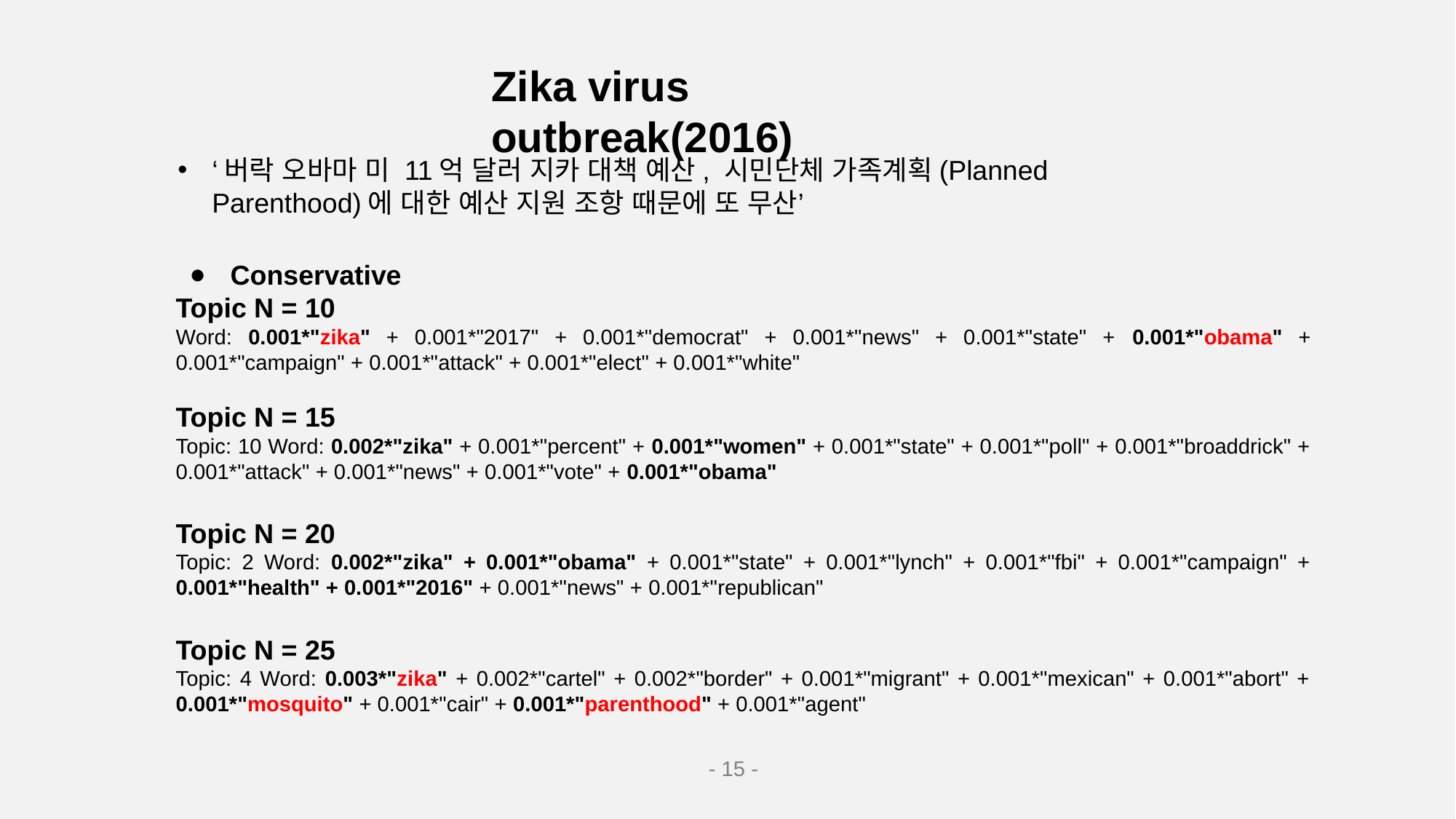

Zika virus outbreak(2016)
‘버락 오바마 미 11억 달러 지카 대책 예산, 시민단체 가족계획(Planned Parenthood)에 대한 예산 지원 조항 때문에 또 무산’
Conservative
Topic N = 10
Word: 0.001*"zika" + 0.001*"2017" + 0.001*"democrat" + 0.001*"news" + 0.001*"state" + 0.001*"obama" + 0.001*"campaign" + 0.001*"attack" + 0.001*"elect" + 0.001*"white"

Topic N = 15
Topic: 10 Word: 0.002*"zika" + 0.001*"percent" + 0.001*"women" + 0.001*"state" + 0.001*"poll" + 0.001*"broaddrick" + 0.001*"attack" + 0.001*"news" + 0.001*"vote" + 0.001*"obama"

Topic N = 20
Topic: 2 Word: 0.002*"zika" + 0.001*"obama" + 0.001*"state" + 0.001*"lynch" + 0.001*"fbi" + 0.001*"campaign" + 0.001*"health" + 0.001*"2016" + 0.001*"news" + 0.001*"republican"

Topic N = 25
Topic: 4 Word: 0.003*"zika" + 0.002*"cartel" + 0.002*"border" + 0.001*"migrant" + 0.001*"mexican" + 0.001*"abort" + 0.001*"mosquito" + 0.001*"cair" + 0.001*"parenthood" + 0.001*"agent"

- 15 -